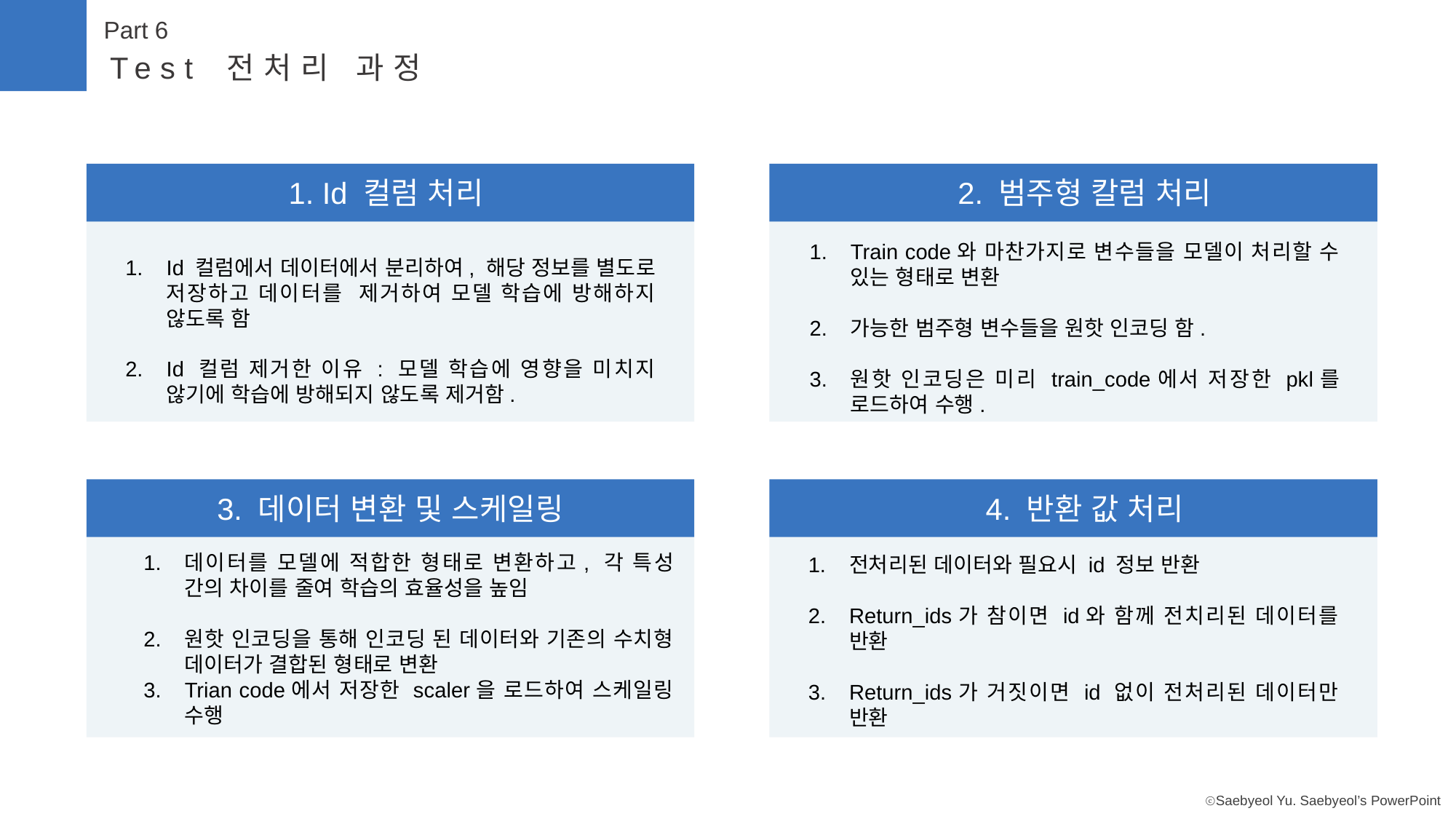

Part 6
Test 전처리 과정

1. Id 컬럼 처리
2. 범주형 칼럼 처리

Train code와 마찬가지로 변수들을 모델이 처리할 수 있는 형태로 변환

가능한 범주형 변수들을 원핫 인코딩 함.

원핫 인코딩은 미리 train_code에서 저장한 pkl를 로드하여 수행.
Id 컬럼에서 데이터에서 분리하여, 해당 정보를 별도로 저장하고 데이터를  제거하여 모델 학습에 방해하지 않도록 함

Id 컬럼 제거한 이유 : 모델 학습에 영향을 미치지 않기에 학습에 방해되지 않도록 제거함.

3. 데이터 변환 및 스케일링
4. 반환 값 처리

데이터를 모델에 적합한 형태로 변환하고, 각 특성 간의 차이를 줄여 학습의 효율성을 높임

원핫 인코딩을 통해 인코딩 된 데이터와 기존의 수치형 데이터가 결합된 형태로 변환
Trian code에서 저장한 scaler을 로드하여 스케일링 수행
전처리된 데이터와 필요시 id 정보 반환

Return_ids가 참이면 id와 함께 전치리된 데이터를 반환

Return_ids가 거짓이면 id 없이 전처리된 데이터만 반환